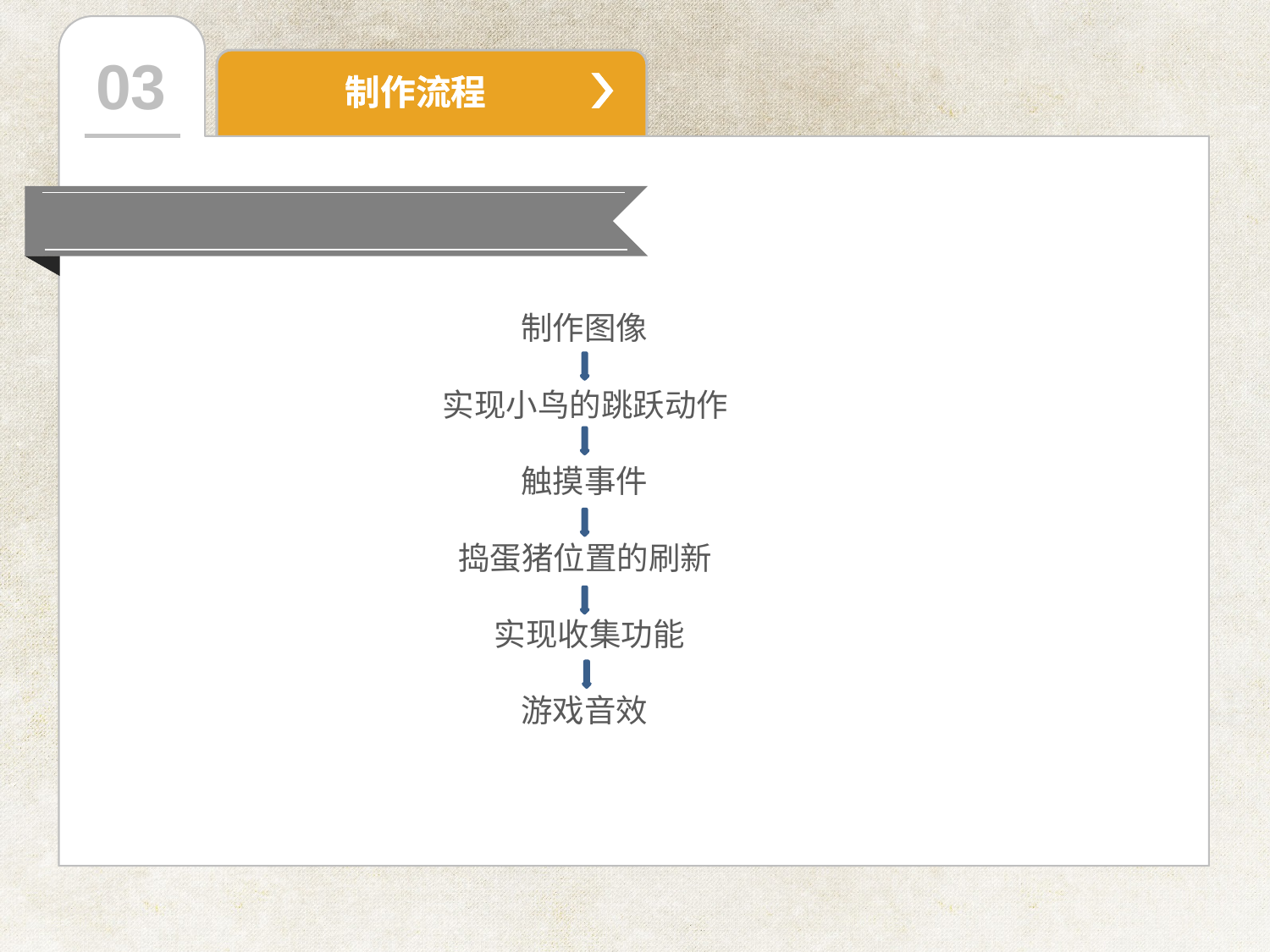

#
03

制作流程
制作流程

制作图像

实现小鸟的跳跃动作

触摸事件

捣蛋猪位置的刷新

实现收集功能

游戏音效